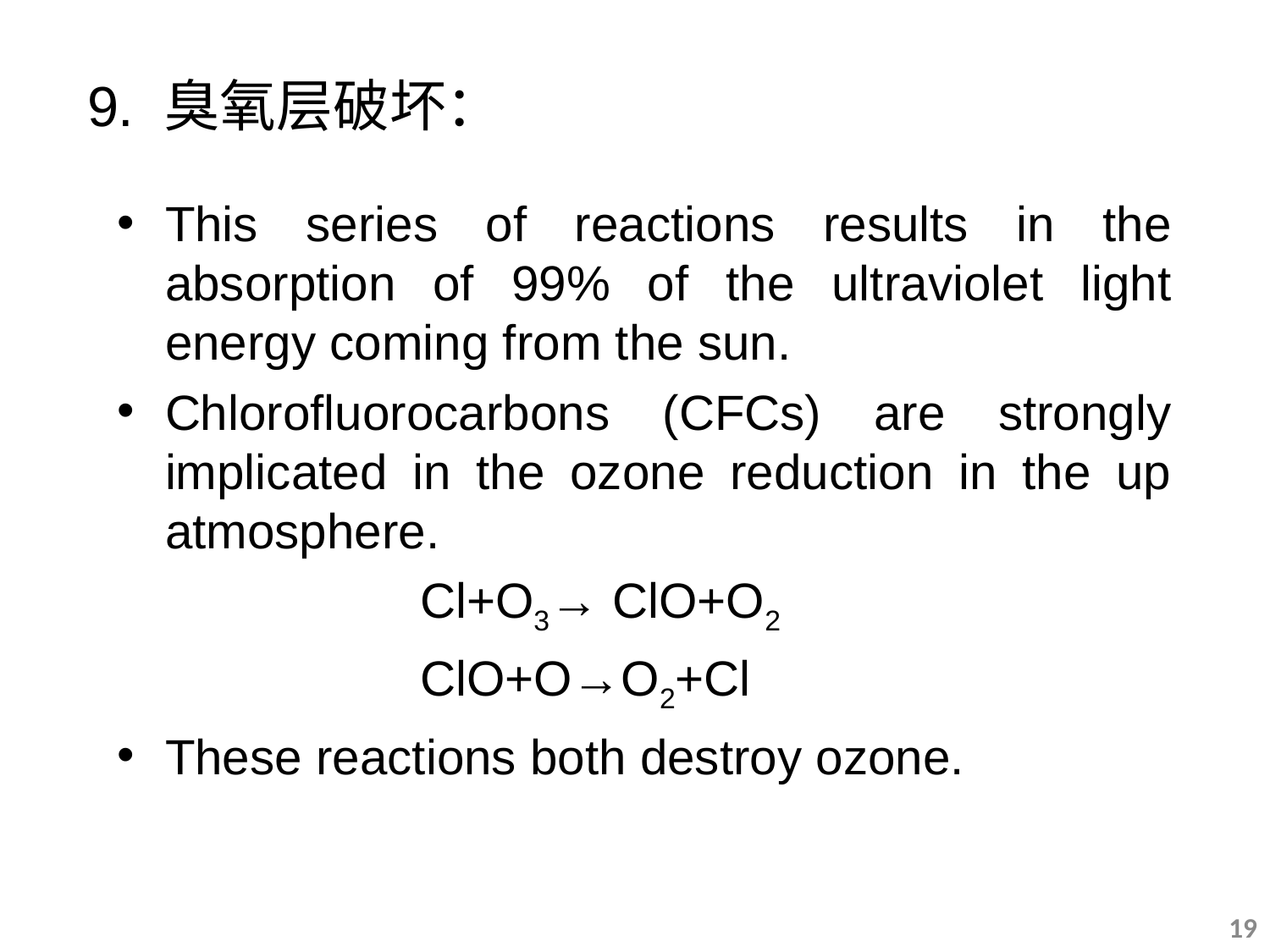

9. 臭氧层破坏：
This series of reactions results in the absorption of 99% of the ultraviolet light energy coming from the sun.
Chlorofluorocarbons (CFCs) are strongly implicated in the ozone reduction in the up atmosphere.
                      Cl+O3→ ClO+O2
                      ClO+O→O2+Cl
These reactions both destroy ozone.
19